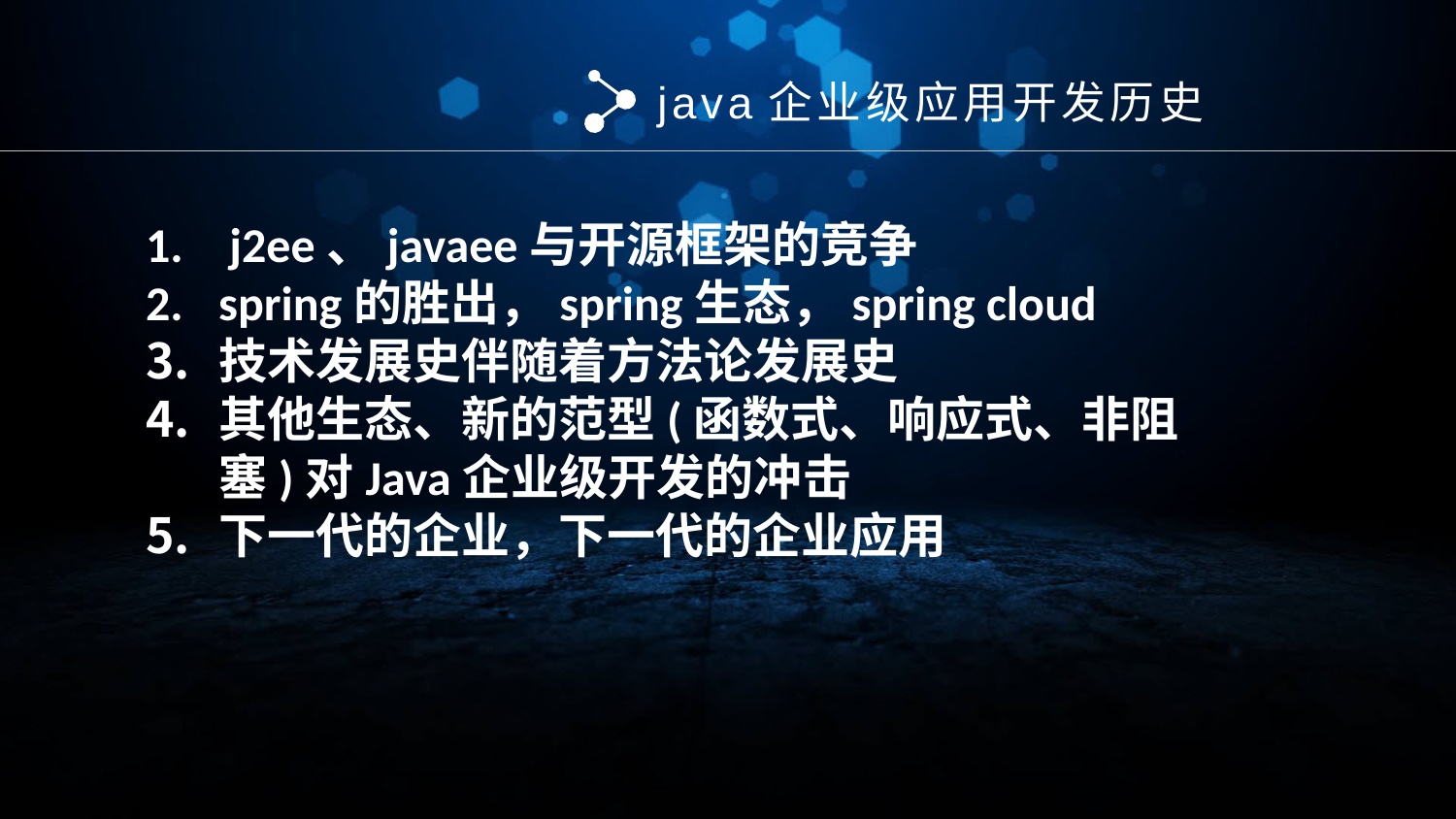

java企业级应用开发历史

 j2ee、javaee与开源框架的竞争
spring的胜出，spring生态，spring cloud
技术发展史伴随着方法论发展史
其他生态、新的范型(函数式、响应式、非阻塞)对Java企业级开发的冲击
下一代的企业，下一代的企业应用